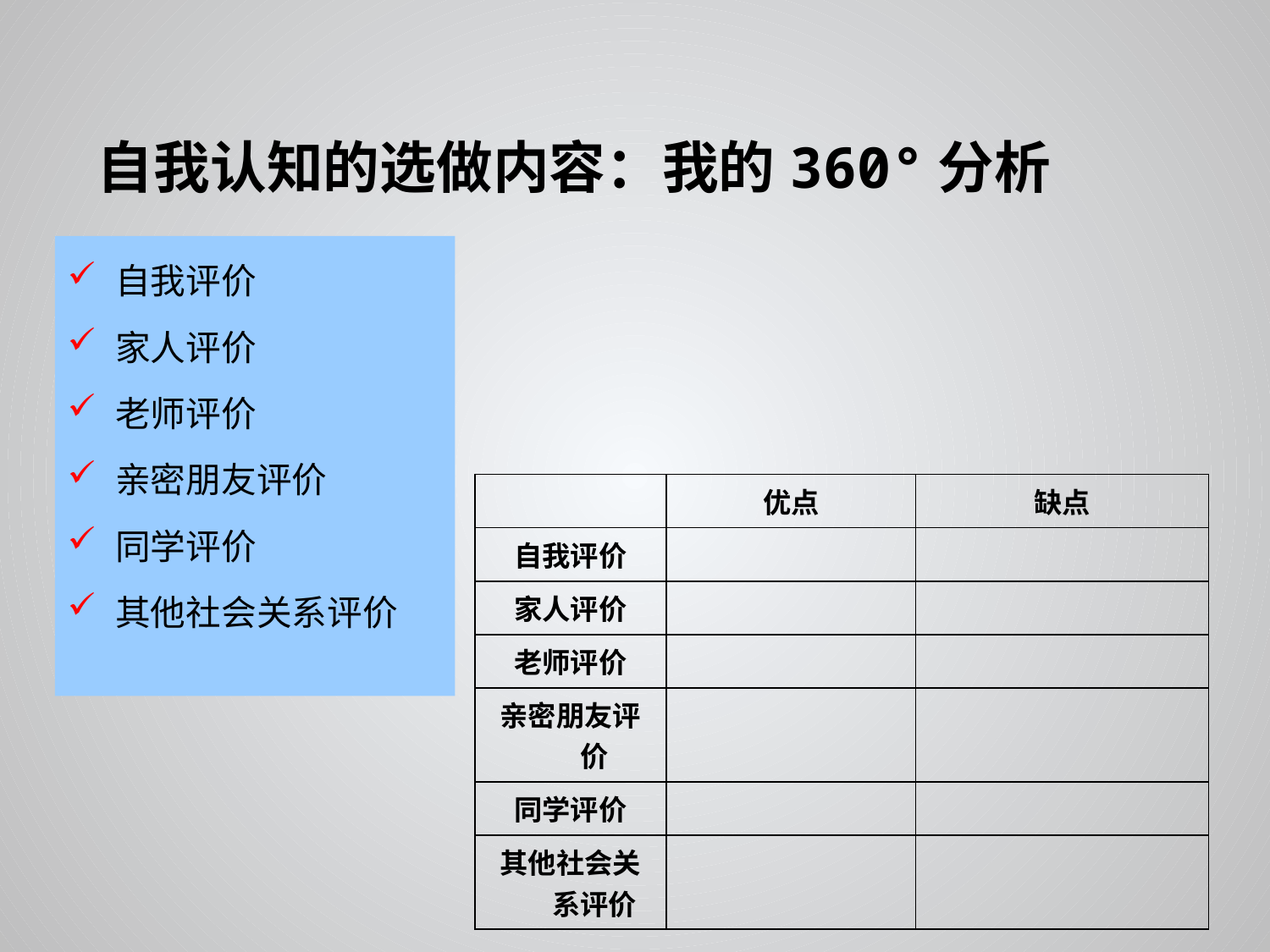

自我认知的选做内容：我的360°分析
自我评价
家人评价
老师评价
亲密朋友评价
同学评价
其他社会关系评价
|  | 优点 | 缺点 |
| --- | --- | --- |
| 自我评价 |  |  |
| 家人评价 |  |  |
| 老师评价 |  |  |
| 亲密朋友评价 |  |  |
| 同学评价 |  |  |
| 其他社会关系评价 |  |  |